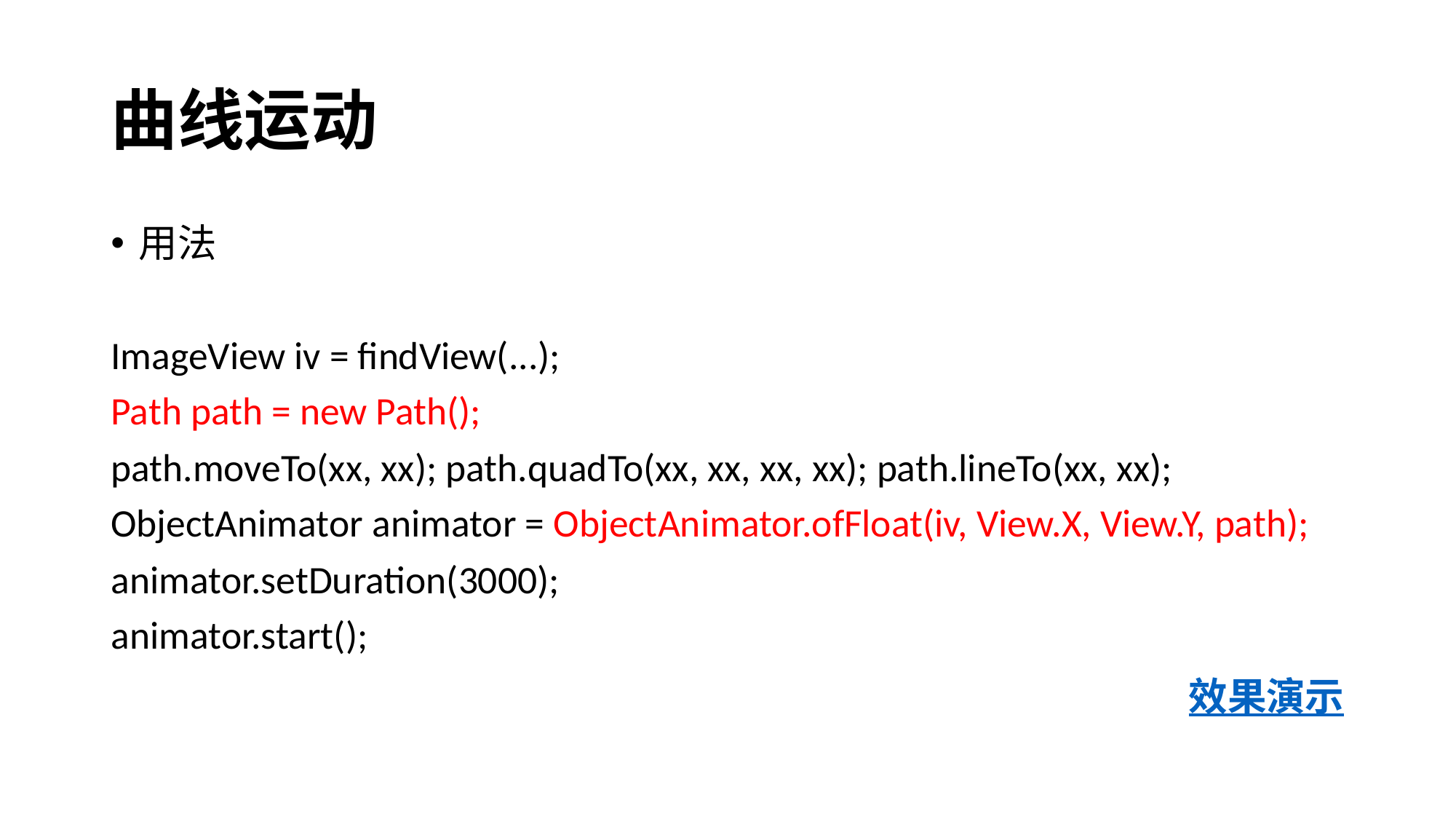

# 曲线运动
用法

ImageView iv = findView(...);
Path path = new Path();
path.moveTo(xx, xx); path.quadTo(xx, xx, xx, xx); path.lineTo(xx, xx);
ObjectAnimator animator = ObjectAnimator.ofFloat(iv, View.X, View.Y, path);
animator.setDuration(3000);
animator.start();
效果演示